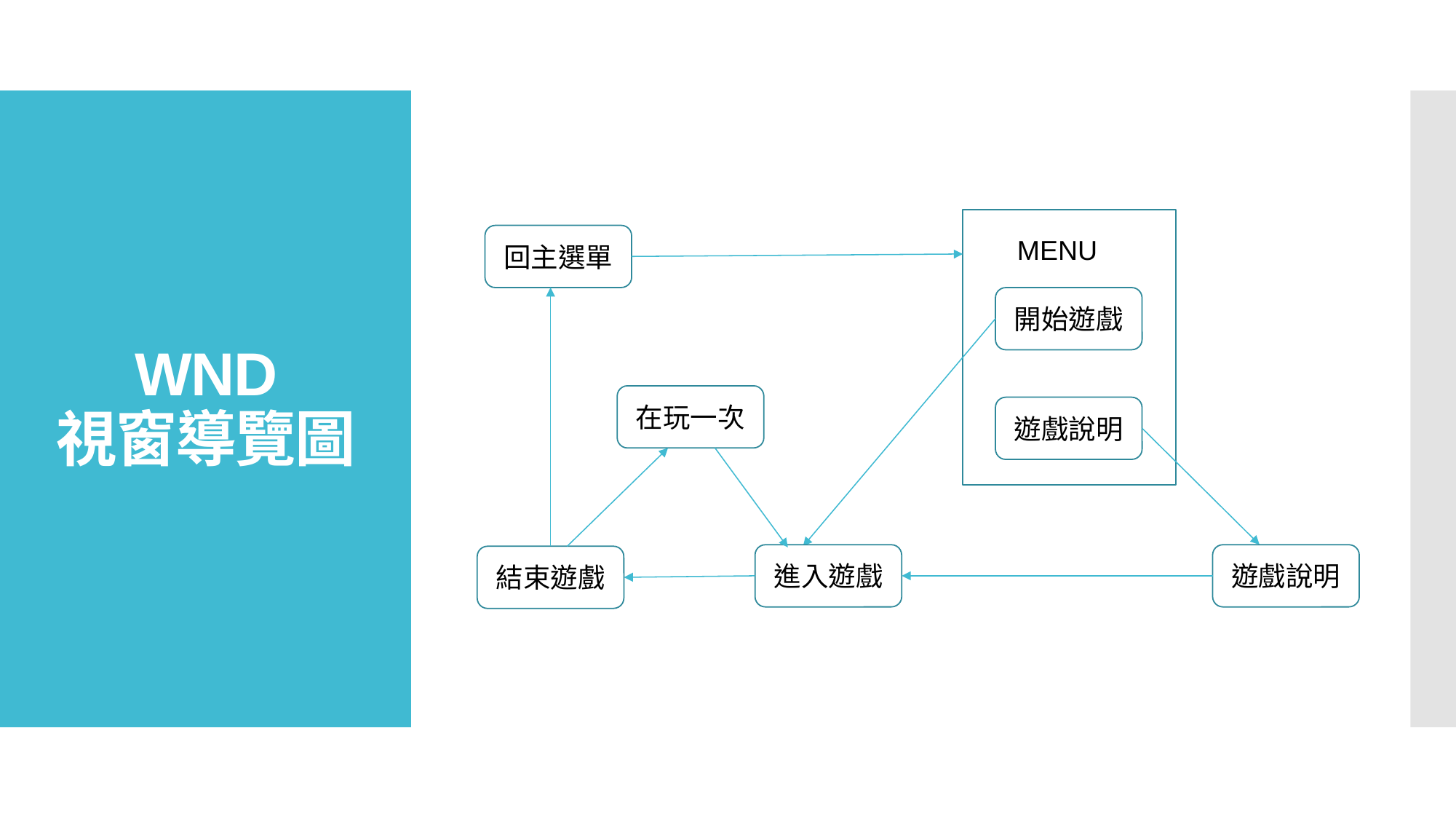

# WND 視窗導覽圖

回主選單
MENU
開始遊戲
在玩一次
遊戲說明
進入遊戲
遊戲說明
結束遊戲